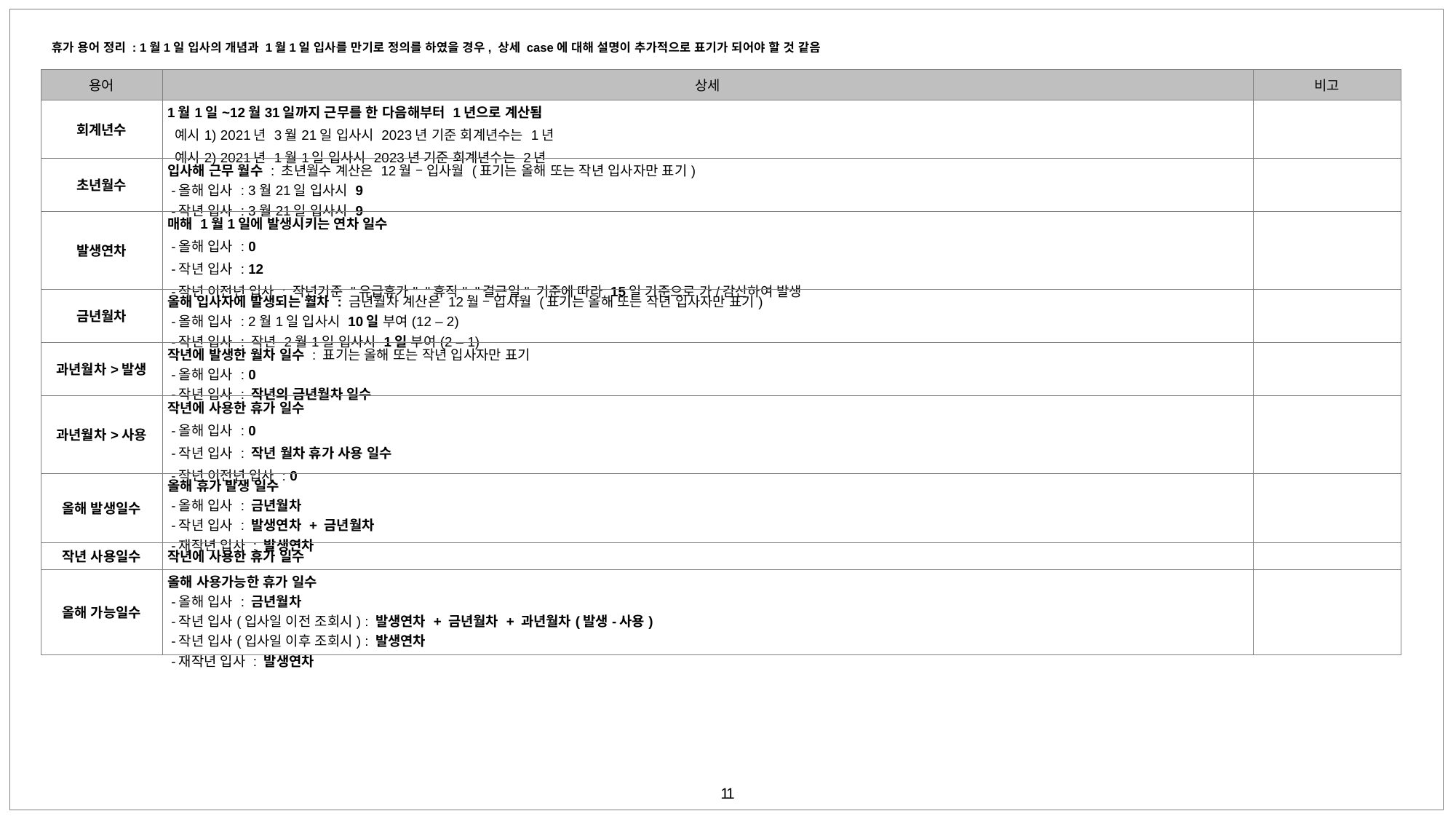

휴가 용어 정리 : 1월1일 입사의 개념과 1월1일 입사를 만기로 정의를 하였을 경우, 상세 case에 대해 설명이 추가적으로 표기가 되어야 할 것 같음
| 용어 | 상세 | 비고 |
| --- | --- | --- |
| 회계년수 | 1월1일~12월31일까지 근무를 한 다음해부터 1년으로 계산됨 예시1) 2021년 3월21일 입사시 2023년 기준 회계년수는 1년 예시2) 2021년 1월1일 입사시 2023년 기준 회계년수는 2년 |  |
| 초년월수 | 입사해 근무 월수 : 초년월수 계산은 12월 – 입사월 (표기는 올해 또는 작년 입사자만 표기) -올해 입사 : 3월21일 입사시 9 -작년 입사 : 3월21일 입사시 9 |  |
| 발생연차 | 매해 1월1일에 발생시키는 연차 일수 -올해 입사 : 0 -작년 입사 : 12 -작년 이전년 입사 : 작년기준 "유급휴가", "휴직", "결근일" 기준에 따라 15일 기준으로 가/감산하여 발생 |  |
| 금년월차 | 올해 입사자에 발생되는 월차 : 금년월차 계산은 12월 – 입사월 (표기는 올해 또는 작년 입사자만 표기) -올해 입사 : 2월1일 입사시 10일 부여(12 – 2) -작년 입사 : 작년 2월1일 입사시 1일 부여(2 – 1) |  |
| 과년월차>발생 | 작년에 발생한 월차 일수 : 표기는 올해 또는 작년 입사자만 표기 -올해 입사 : 0 -작년 입사 : 작년의 금년월차 일수 |  |
| 과년월차>사용 | 작년에 사용한 휴가 일수 -올해 입사 : 0 -작년 입사 : 작년 월차 휴가 사용 일수 -작년 이전년 입사 : 0 |  |
| 올해 발생일수 | 올해 휴가 발생 일수 -올해 입사 : 금년월차 -작년 입사 : 발생연차 + 금년월차 -재작년 입사 : 발생연차 |  |
| 작년 사용일수 | 작년에 사용한 휴가 일수 |  |
| 올해 가능일수 | 올해 사용가능한 휴가 일수 -올해 입사 : 금년월차 -작년 입사(입사일 이전 조회시) : 발생연차 + 금년월차 + 과년월차(발생-사용) -작년 입사(입사일 이후 조회시) : 발생연차 -재작년 입사 : 발생연차 |  |